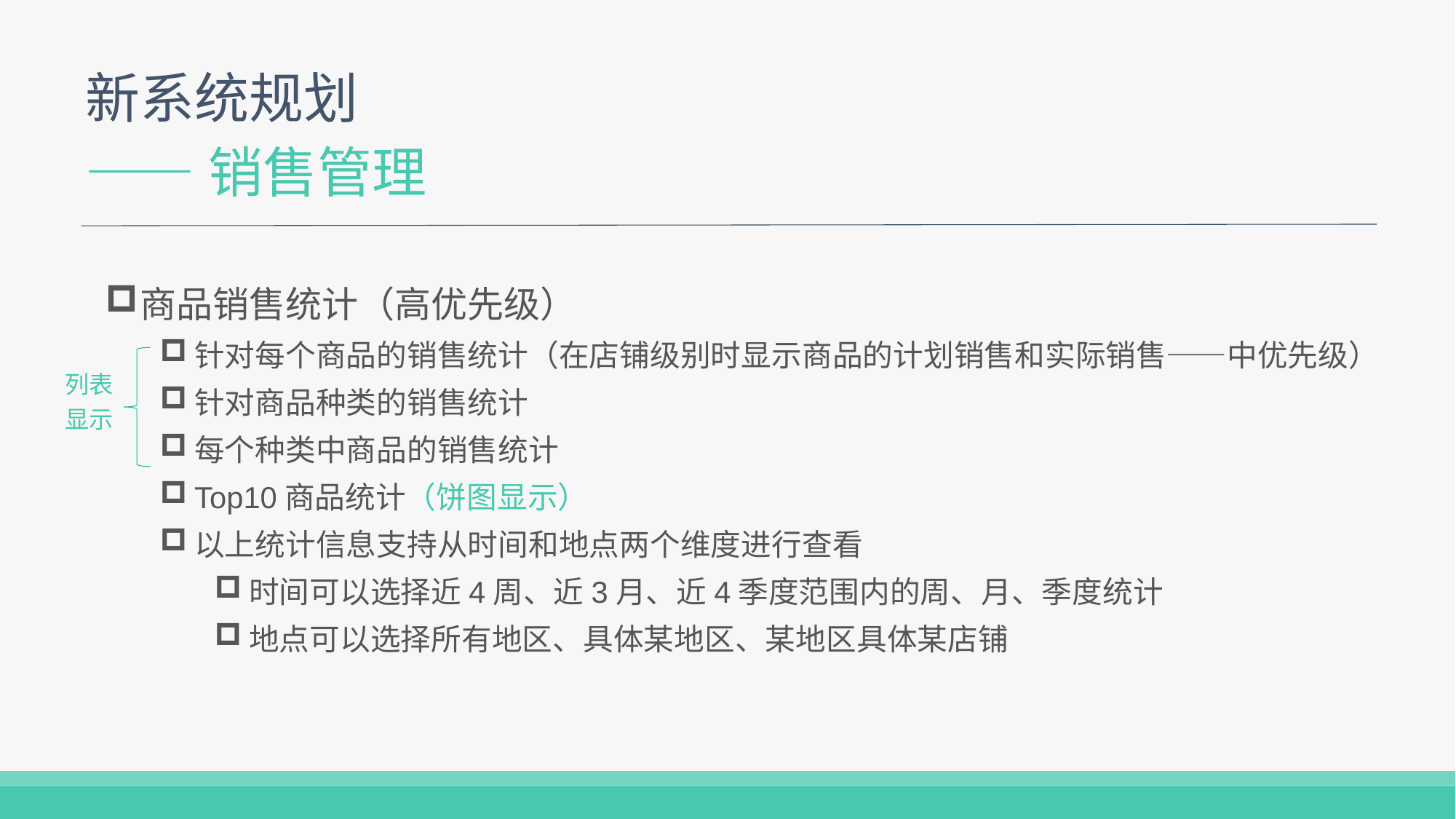

新系统规划
——销售管理
商品销售统计（高优先级）
针对每个商品的销售统计（在店铺级别时显示商品的计划销售和实际销售——中优先级）
针对商品种类的销售统计
每个种类中商品的销售统计
Top10商品统计（饼图显示）
以上统计信息支持从时间和地点两个维度进行查看
时间可以选择近4周、近3月、近4季度范围内的周、月、季度统计
地点可以选择所有地区、具体某地区、某地区具体某店铺

列表显示